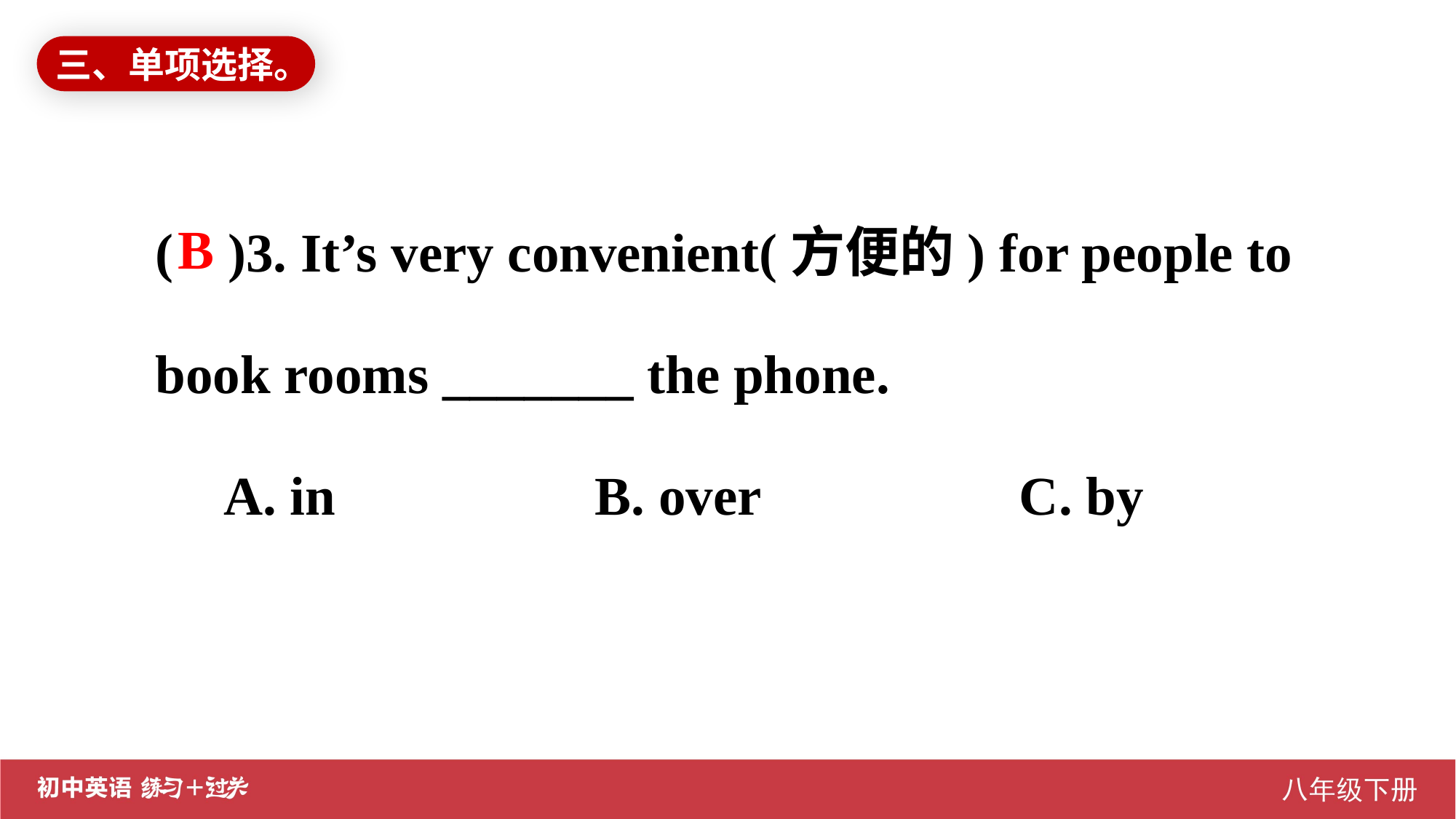

三、单项选择。
(    )3. It’s very convenient(方便的) for people to book rooms _______ the phone.
     A. in                   B. over                   C. by
B